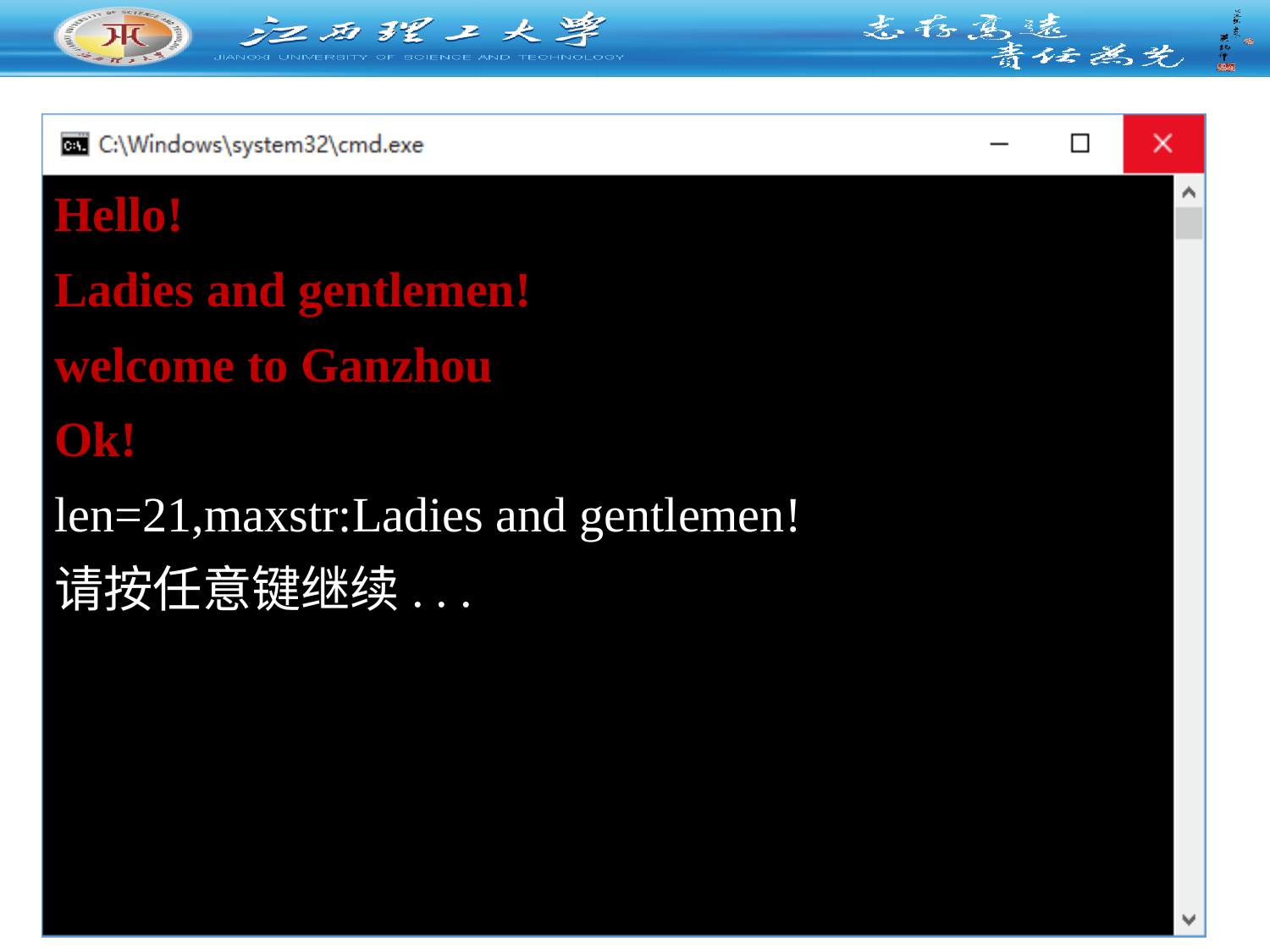

Hello!
Ladies and gentlemen!
welcome to Ganzhou
Ok!
len=21,maxstr:Ladies and gentlemen!
请按任意键继续. . .